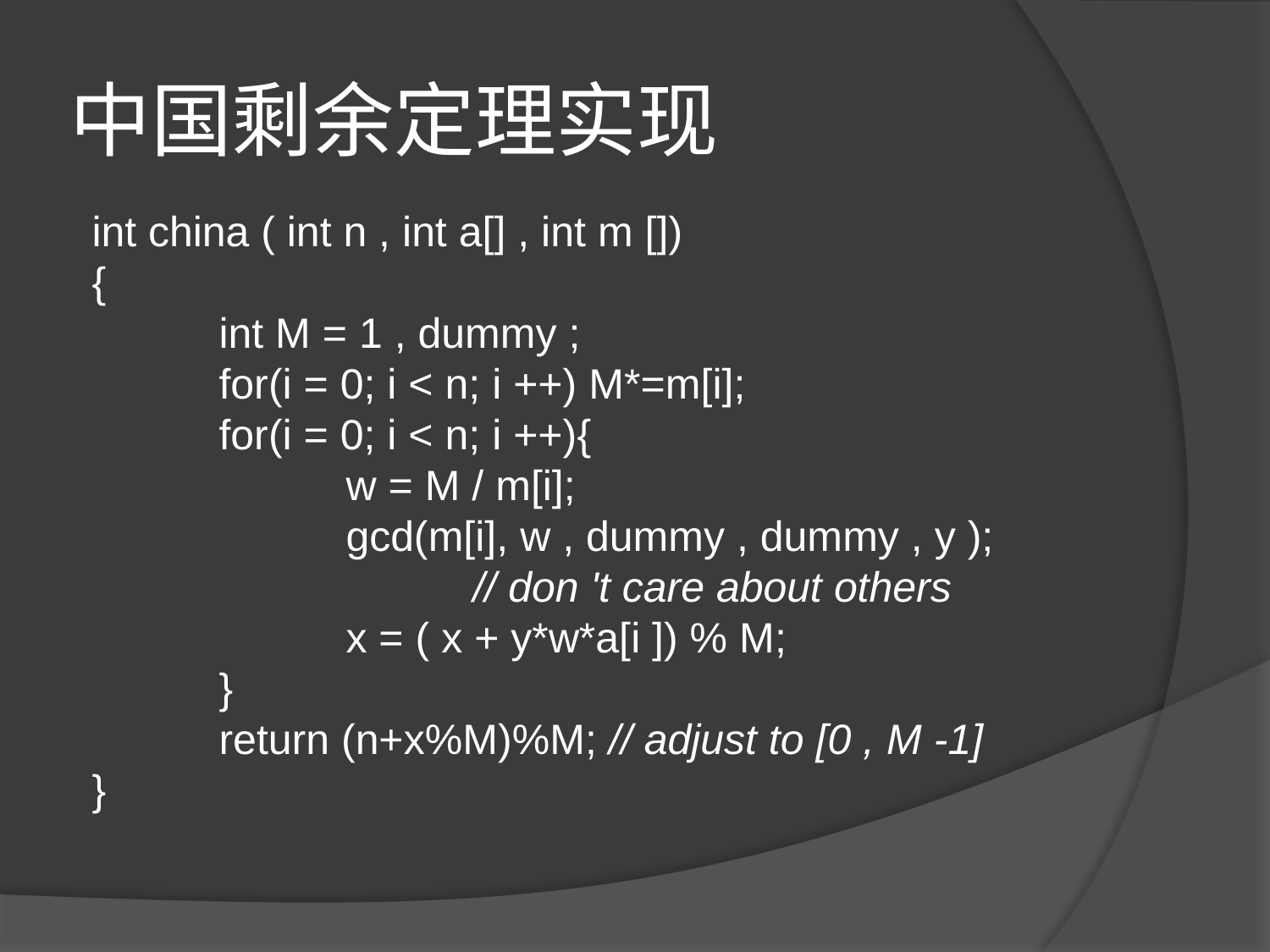

# 中国剩余定理实现
int china ( int n , int a[] , int m [])
{
	int M = 1 , dummy ;
	for(i = 0; i < n; i ++) M*=m[i];
	for(i = 0; i < n; i ++){
		w = M / m[i];
		gcd(m[i], w , dummy , dummy , y );
			// don 't care about others
		x = ( x + y*w*a[i ]) % M;
	}
	return (n+x%M)%M; // adjust to [0 , M -1]
}